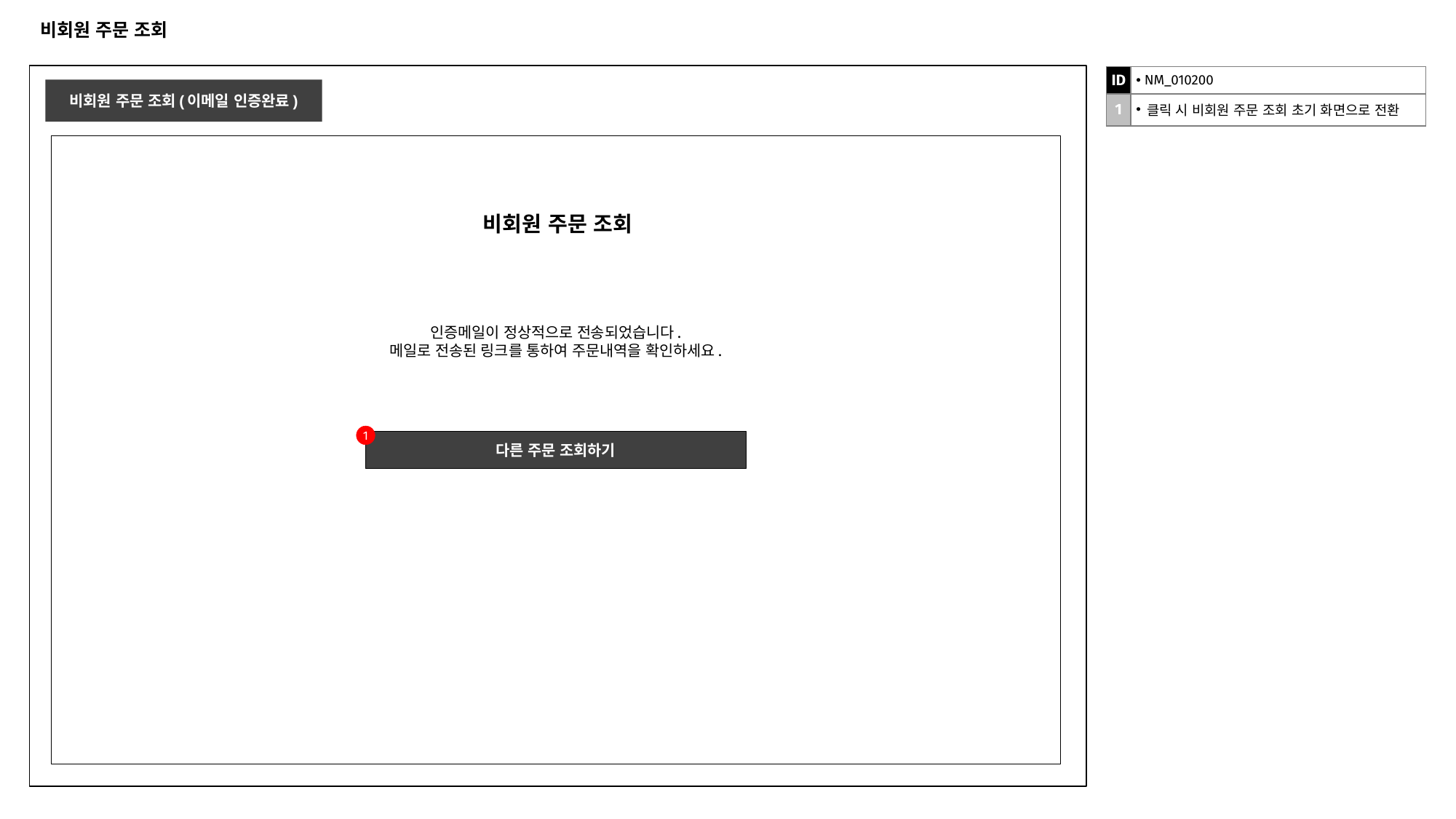

# 비회원 주문 조회

| ID | NM\_010200 |
| --- | --- |
| 1 | 클릭 시 비회원 주문 조회 초기 화면으로 전환 |
비회원 주문 조회(이메일 인증완료)

비회원 주문 조회
인증메일이 정상적으로 전송되었습니다.
메일로 전송된 링크를 통하여 주문내역을 확인하세요.
1
다른 주문 조회하기